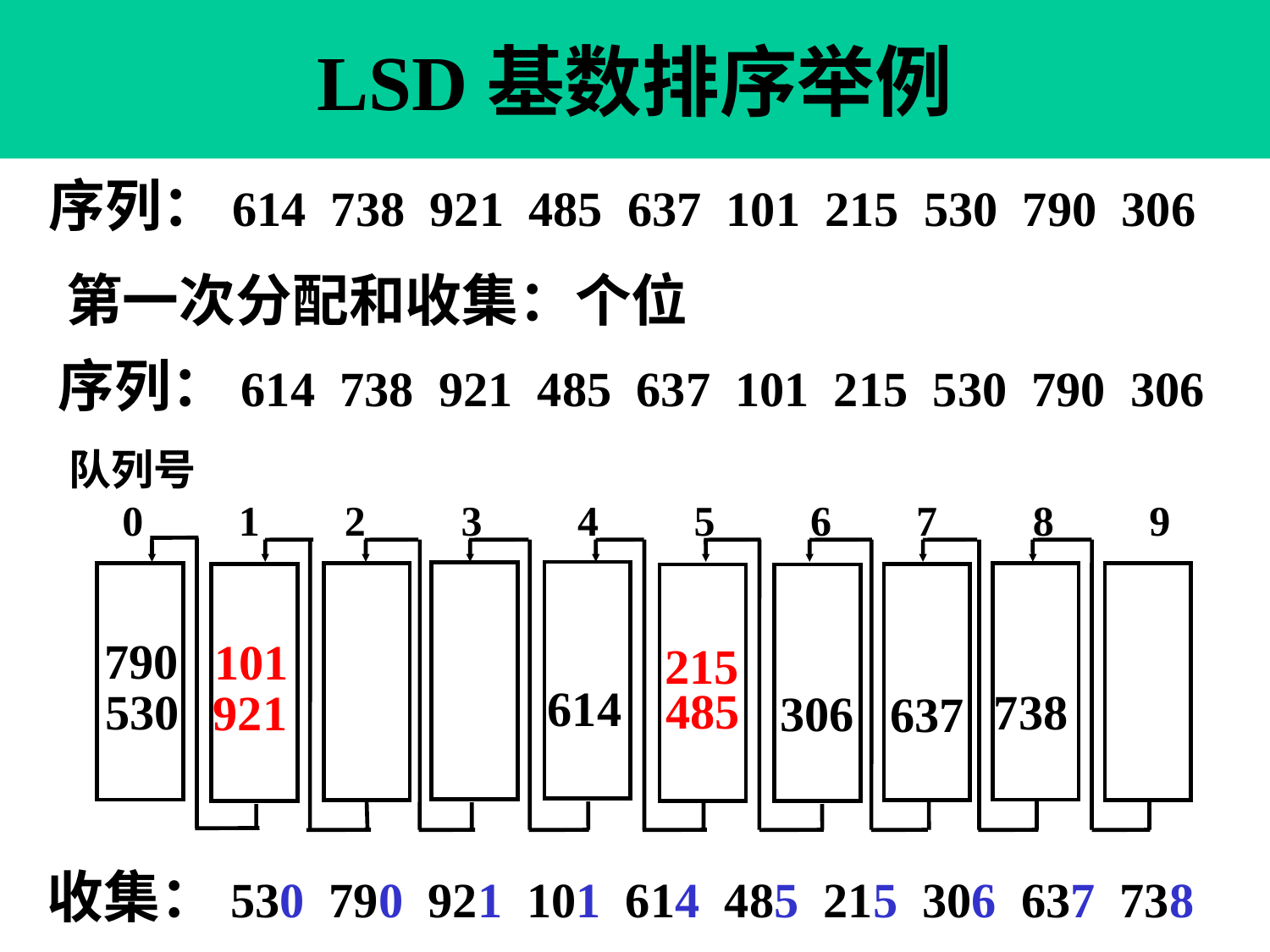

LSD基数排序举例
序列：614  738  921  485  637  101  215  530  790  306
第一次分配和收集：个位
序列：614  738  921  485  637  101  215  530  790  306
队列号
     0         1        2         3         4         5         6        7         8         9

790
101
215
614
485
738
530
921
306
637
收集：530  790  921  101  614  485  215  306  637  738